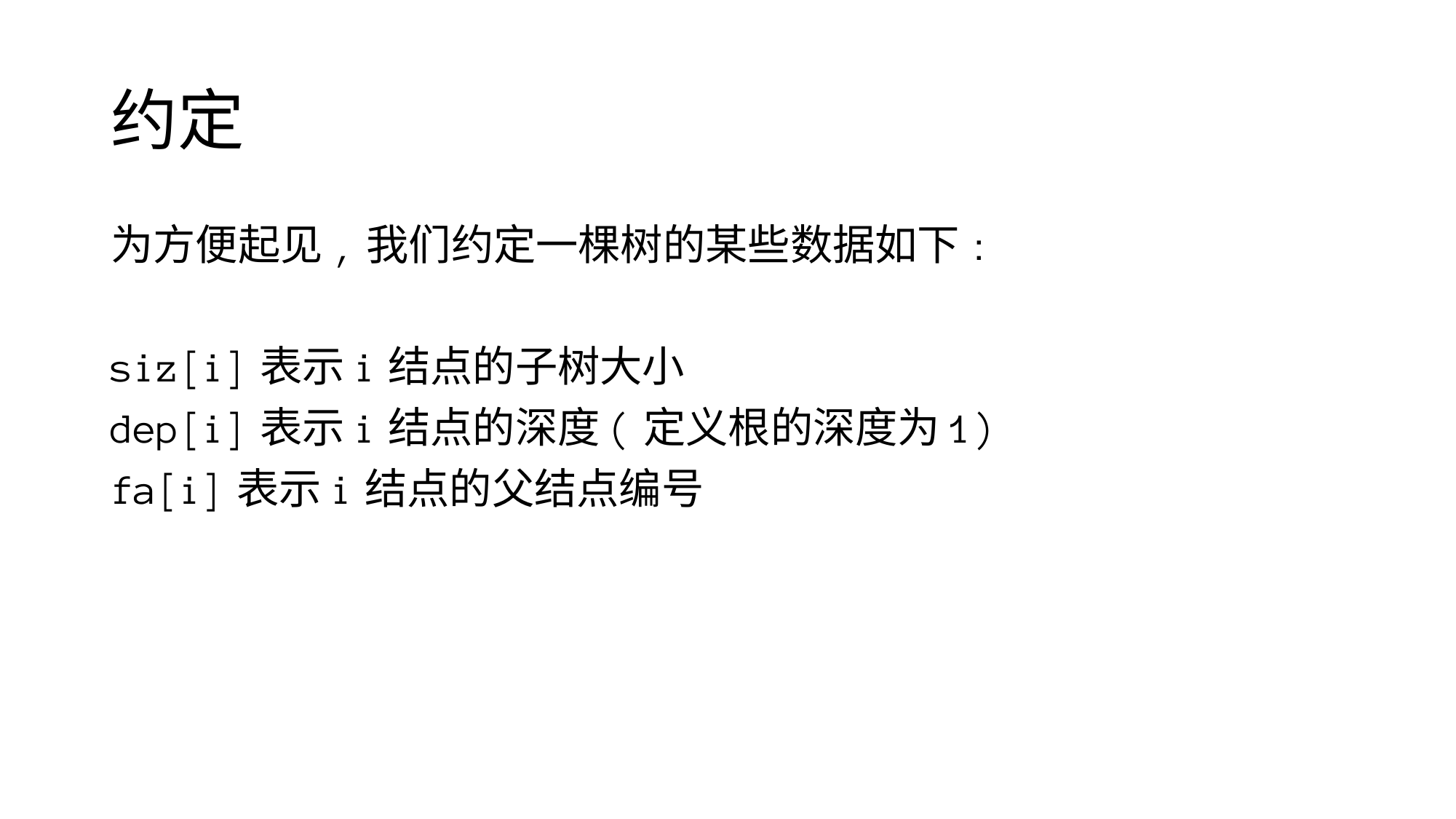

# 约定
为方便起见,我们约定一棵树的某些数据如下:

siz[i]表示i结点的子树大小
dep[i]表示i结点的深度(定义根的深度为1)
fa[i]表示i结点的父结点编号